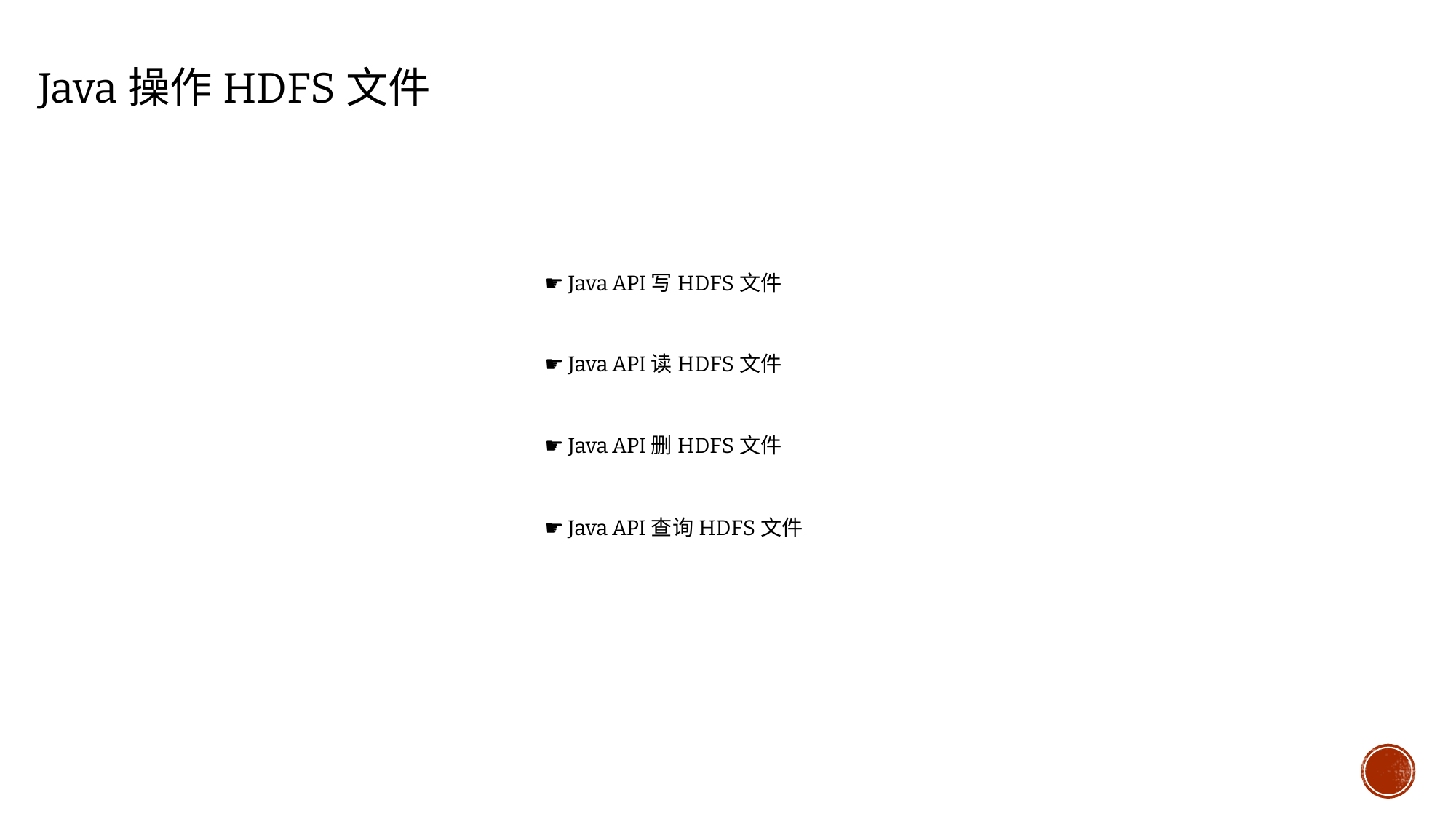

Java操作HDFS文件
☛ Java API写HDFS文件
☛ Java API读HDFS文件
☛ Java API删HDFS文件
☛ Java API查询HDFS文件